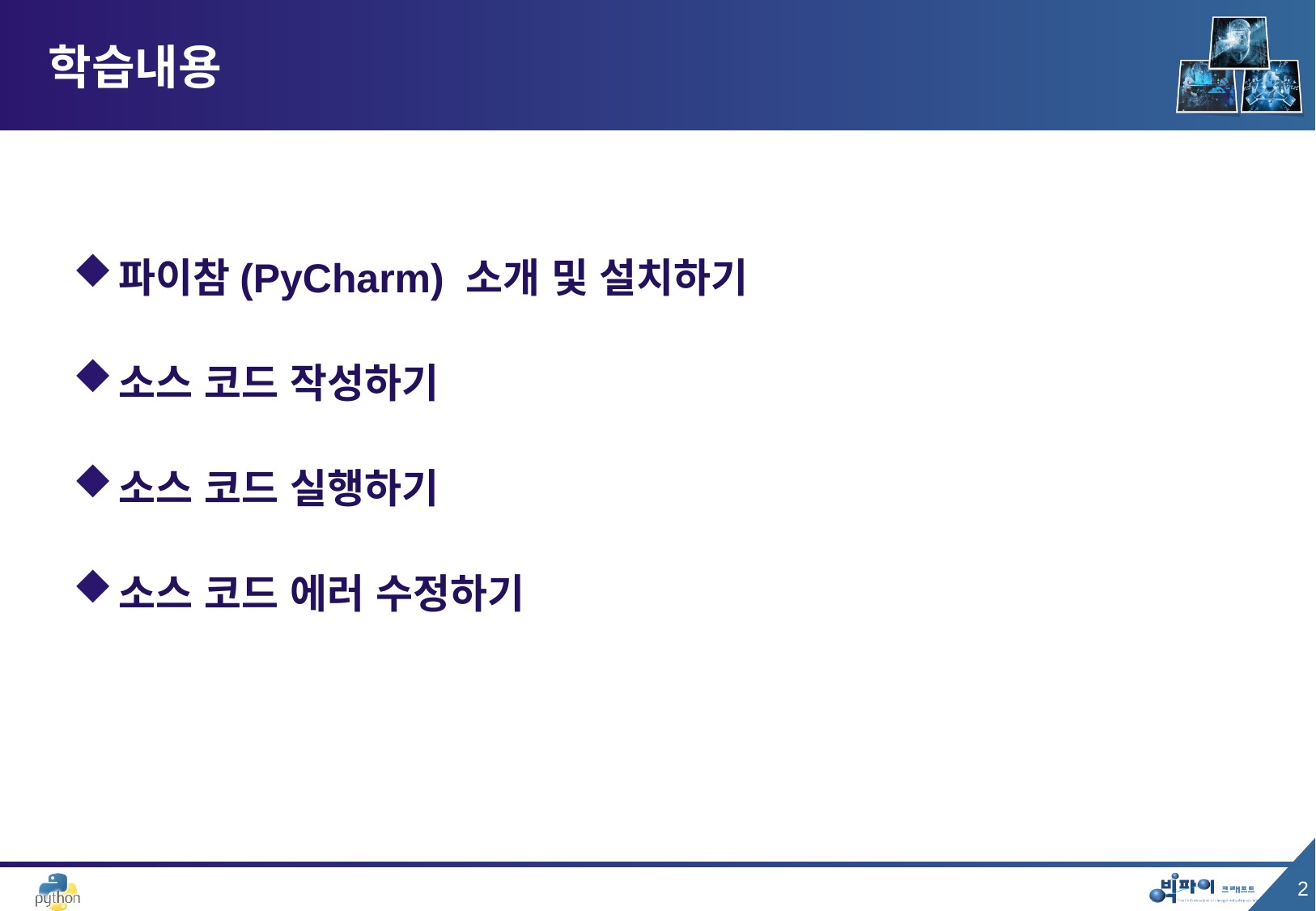

# 학습내용
파이참(PyCharm) 소개 및 설치하기
소스 코드 작성하기
소스 코드 실행하기
소스 코드 에러 수정하기